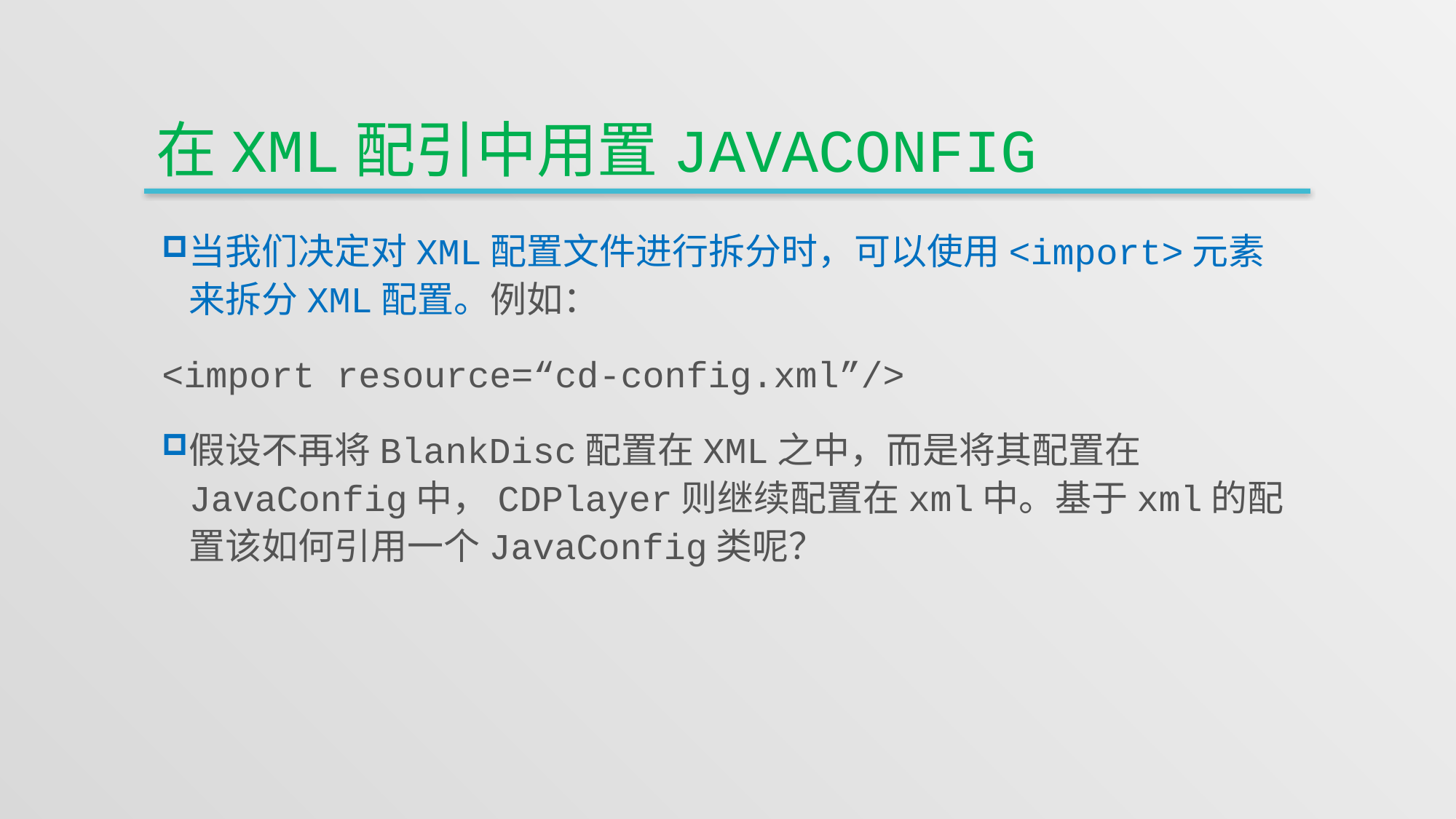

# 在XML配引中用置JavaConfig
当我们决定对XML配置文件进行拆分时，可以使用<import>元素来拆分XML配置。例如：
<import resource=“cd-config.xml”/>
假设不再将BlankDisc配置在XML之中，而是将其配置在JavaConfig中，CDPlayer则继续配置在xml中。基于xml的配置该如何引用一个JavaConfig类呢？